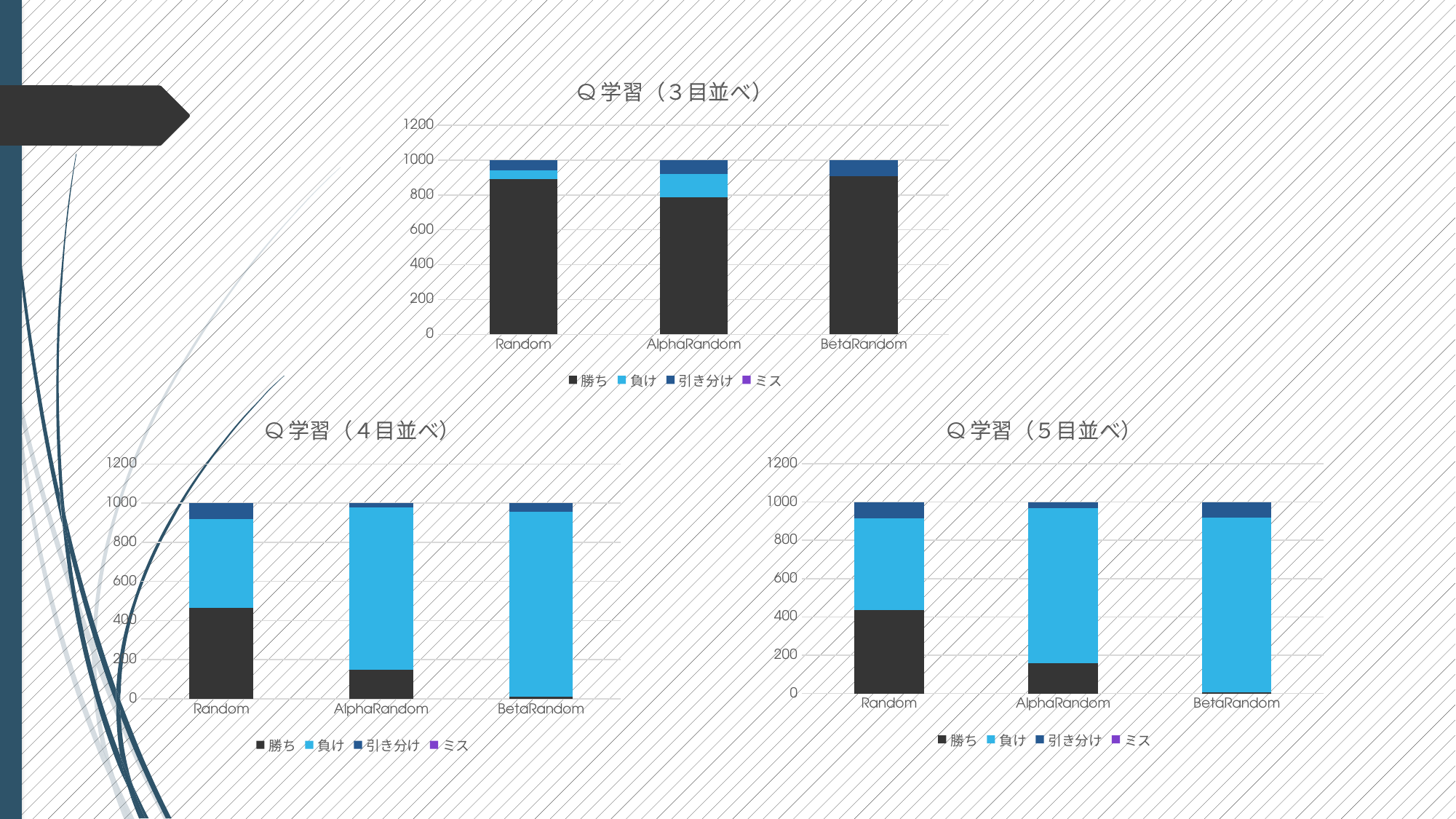

### Chart: Q学習（３目並べ）

| Category | 勝ち | 負け | 引き分け | ミス |
|---|---|---|---|---|
| Random | 890.0 | 49.0 | 61.0 | 0.0 |
| AlphaRandom | 786.0 | 132.0 | 82.0 | 0.0 |
| BetaRandom | 909.0 | 0.0 | 91.0 | 0.0 |

### Chart: Q学習（４目並べ）

| Category | 勝ち | 負け | 引き分け | ミス |
|---|---|---|---|---|
| Random | 466.0 | 454.0 | 80.0 | 0.0 |
| AlphaRandom | 150.0 | 828.0 | 22.0 | 0.0 |
| BetaRandom | 12.0 | 942.0 | 46.0 | 0.0 |

### Chart: Q学習（５目並べ）

| Category | 勝ち | 負け | 引き分け | ミス |
|---|---|---|---|---|
| Random | 436.0 | 479.0 | 85.0 | 0.0 |
| AlphaRandom | 158.0 | 812.0 | 30.0 | 0.0 |
| BetaRandom | 7.0 | 910.0 | 83.0 | 0.0 |